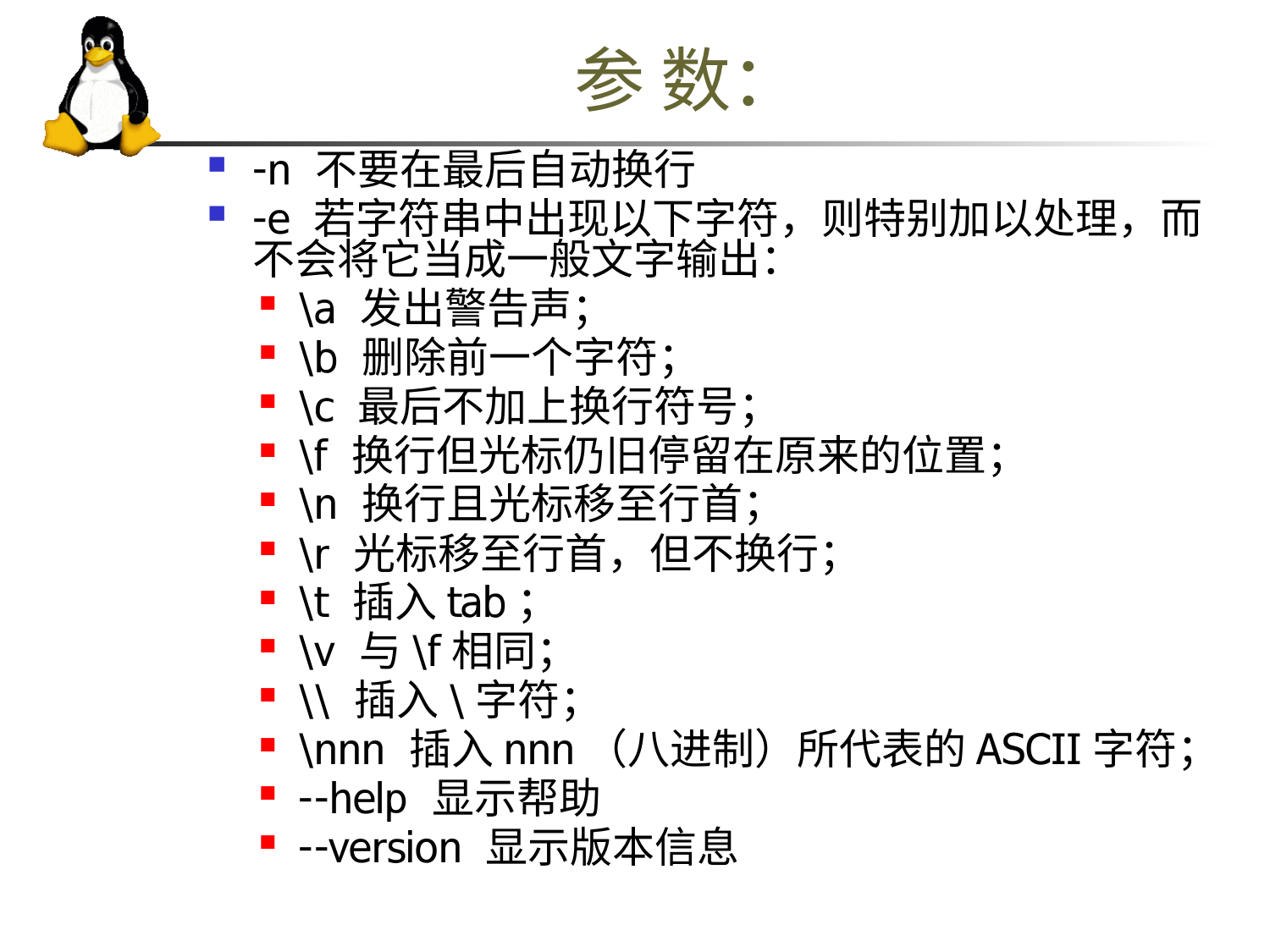

# 参 数：
-n 不要在最后自动换行
-e 若字符串中出现以下字符，则特别加以处理，而不会将它当成一般文字输出：
\a 发出警告声；
\b 删除前一个字符；
\c 最后不加上换行符号；
\f 换行但光标仍旧停留在原来的位置；
\n 换行且光标移至行首；
\r 光标移至行首，但不换行；
\t 插入tab；
\v 与\f相同；
\\ 插入\字符；
\nnn 插入nnn（八进制）所代表的ASCII字符；
--help 显示帮助
--version 显示版本信息